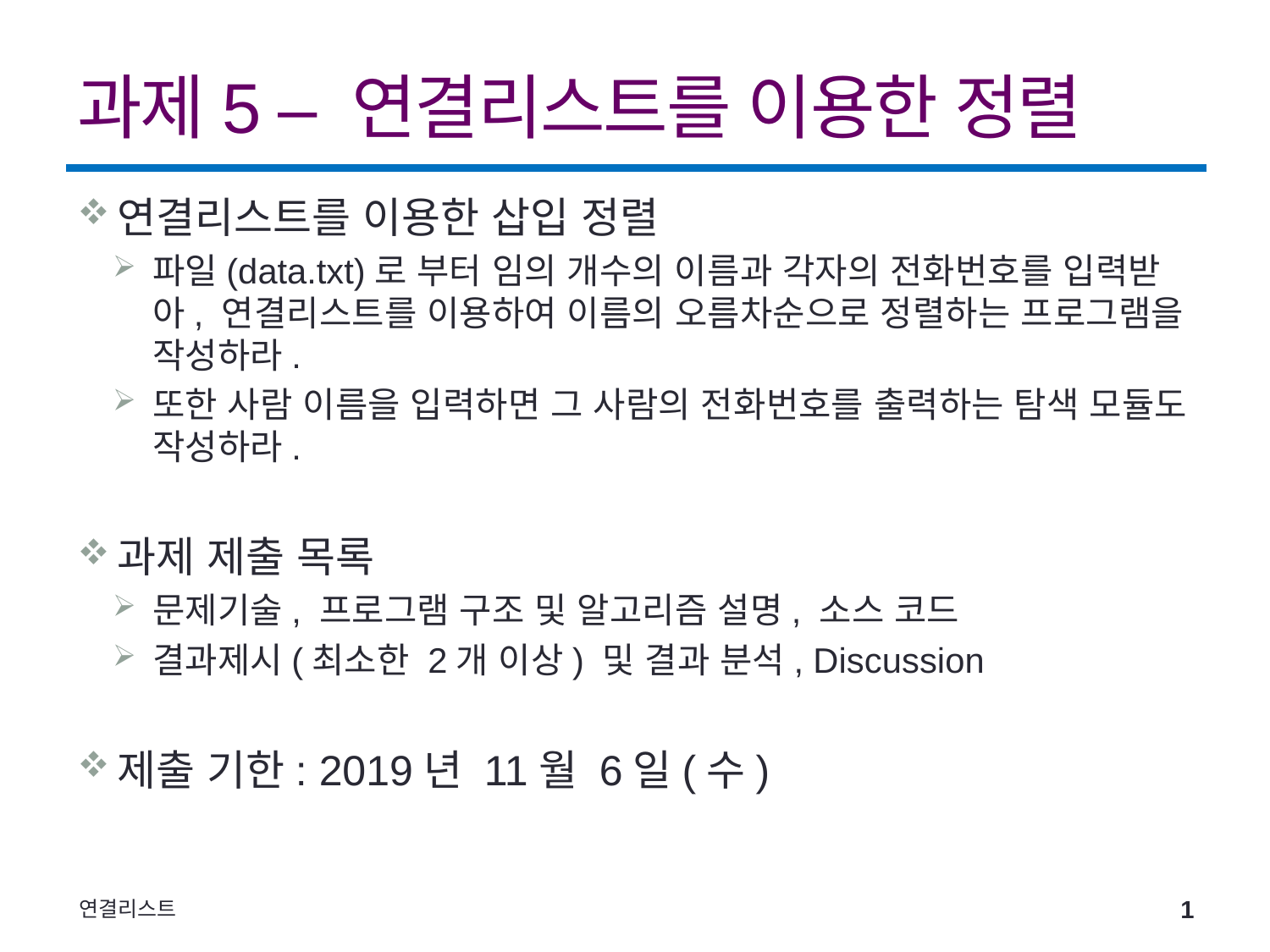

# 과제5 – 연결리스트를 이용한 정렬
연결리스트를 이용한 삽입 정렬
파일(data.txt)로 부터 임의 개수의 이름과 각자의 전화번호를 입력받아, 연결리스트를 이용하여 이름의 오름차순으로 정렬하는 프로그램을 작성하라.
또한 사람 이름을 입력하면 그 사람의 전화번호를 출력하는 탐색 모듈도 작성하라.

과제 제출 목록
문제기술, 프로그램 구조 및 알고리즘 설명, 소스 코드
결과제시(최소한 2개 이상) 및 결과 분석, Discussion

제출 기한: 2019년 11월 6일(수)
연결리스트
1